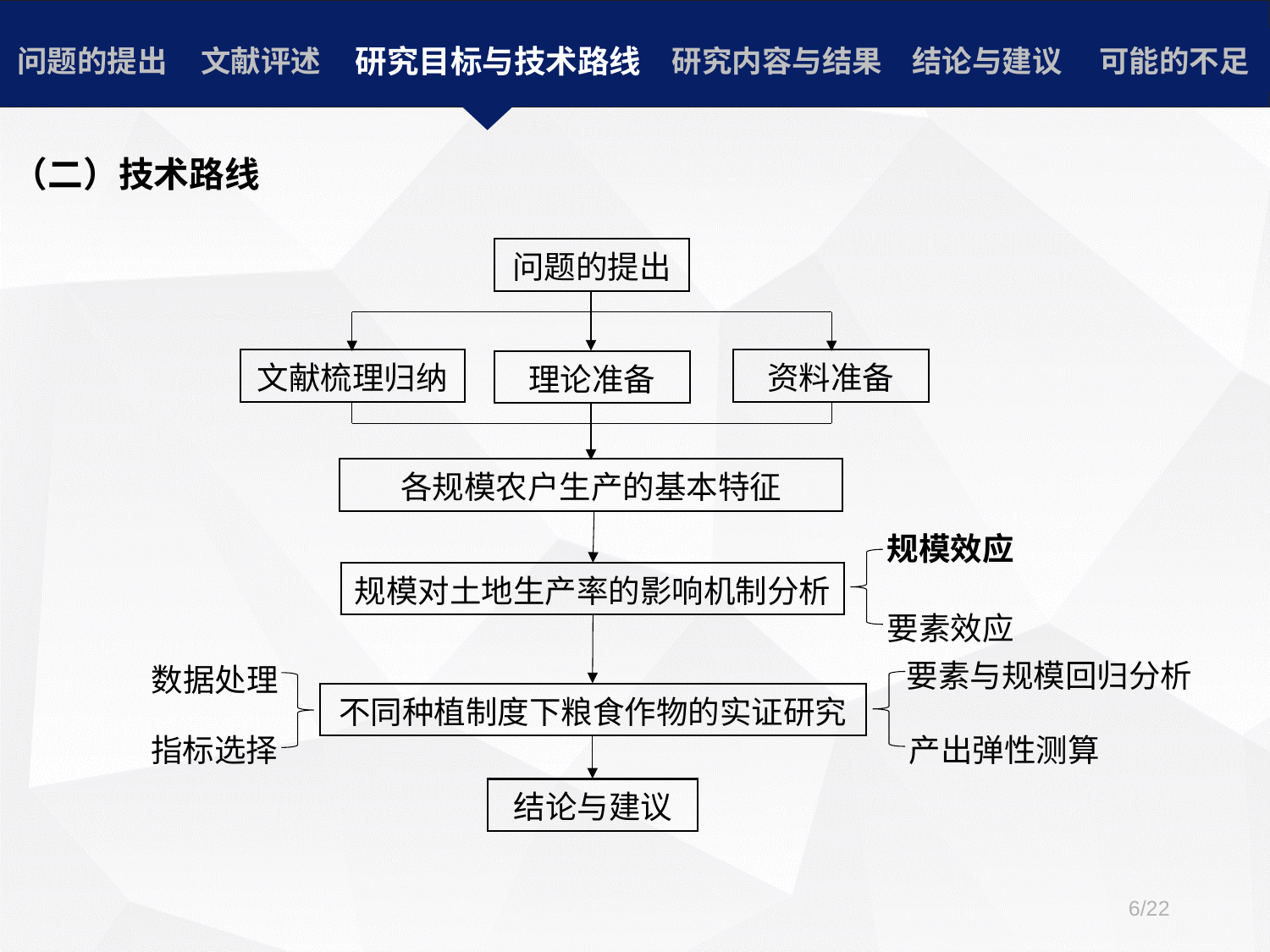

| 问题的提出 | 文献评述 | 研究目标与技术路线 | 研究内容与结果 | 结论与建议 | 可能的不足 |
| --- | --- | --- | --- | --- | --- |

（二）技术路线
问题的提出
文献梳理归纳
资料准备
理论准备
各规模农户生产的基本特征
要素与规模回归分析

产出弹性测算
数据处理

不同种植制度下粮食作物的实证研究
指标选择
结论与建议
规模效应

规模对土地生产率的影响机制分析
要素效应
6/22